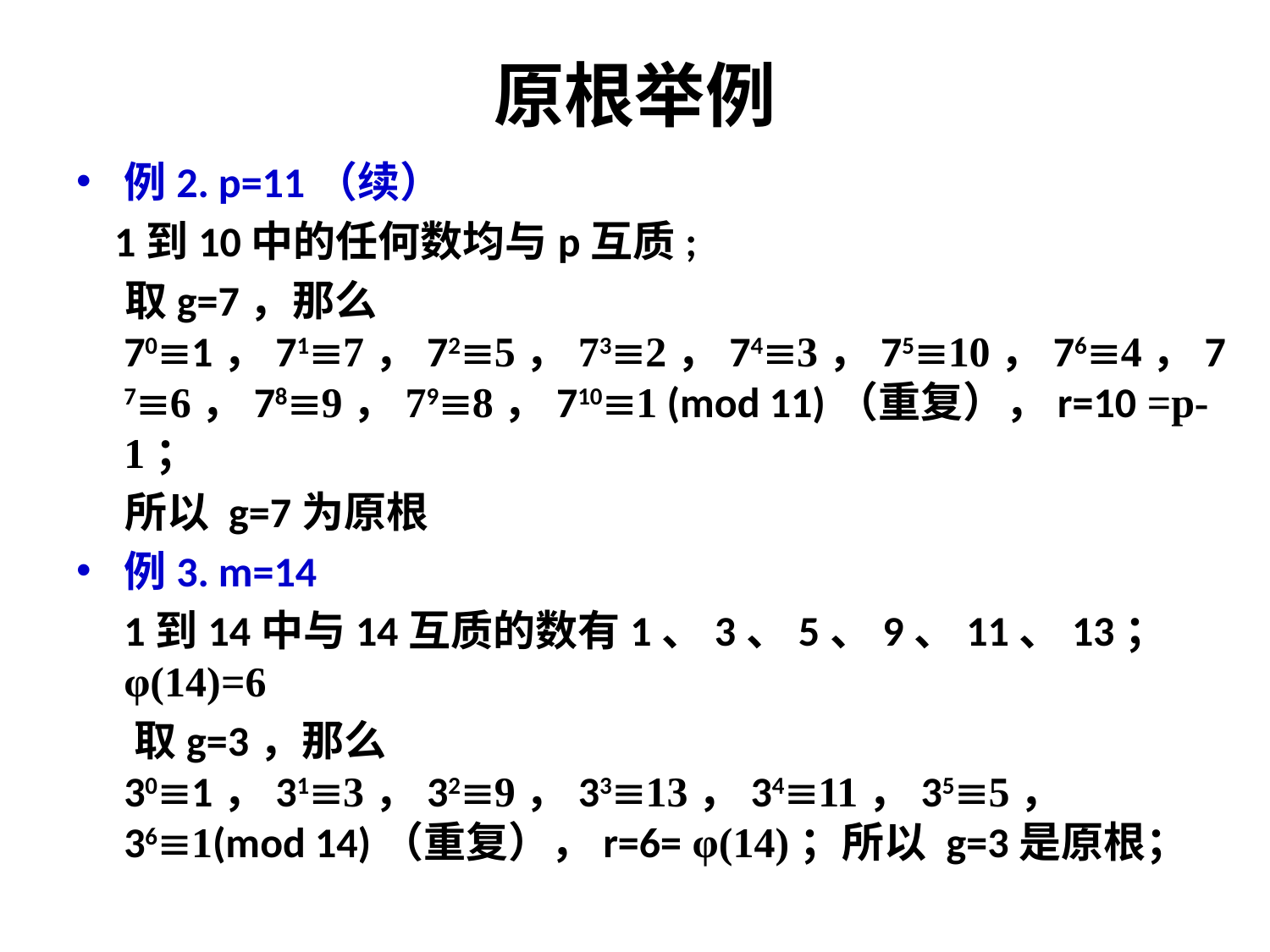

# 原根举例
例2. p=11（续）
    1到10中的任何数均与p互质;
    取g=7，那么70≡1，71≡7，72≡5，73≡2，74≡3，75≡10，76≡4，77≡6，78≡9，79≡8，710≡1 (mod 11)（重复），r=10 =p-1；
    所以 g=7为原根
例3. m=14
     1到14中与14互质的数有1、3、5、9、11、13；φ(14)=6
     取g=3，那么30≡1，31≡3，32≡9，33≡13，34≡11，35≡5， 36≡1(mod 14)（重复），r=6= φ(14)；所以 g=3是原根；